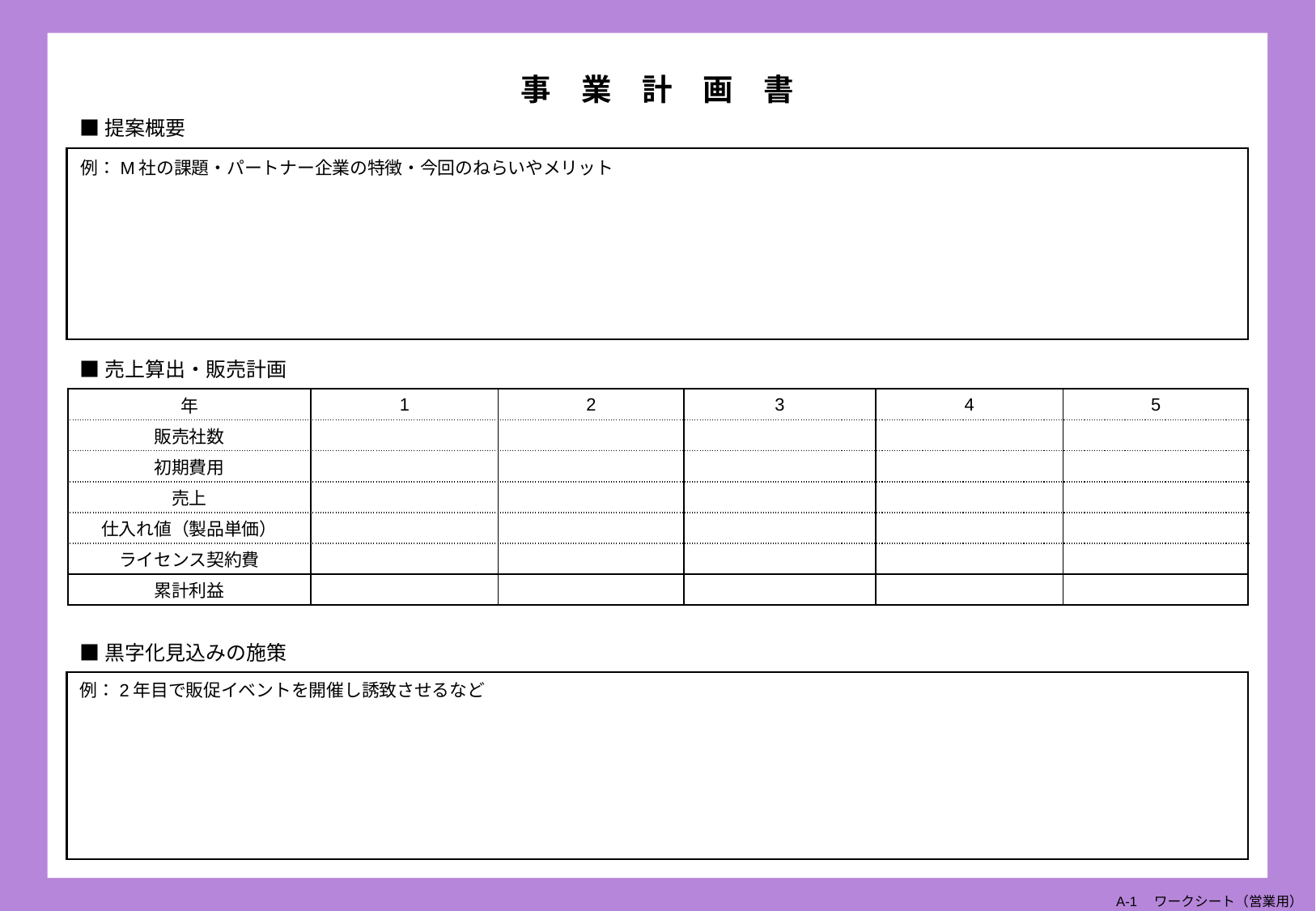

# 事　業　計　画　書
■提案概要

例：M社の課題・パートナー企業の特徴・今回のねらいやメリット
■売上算出・販売計画
| 年 | 1 | 2 | 3 | 4 | 5 |
| --- | --- | --- | --- | --- | --- |
| 販売社数 |  |  |  |  |  |
| 初期費用 |  |  |  |  |  |
| 売上 |  |  |  |  |  |
| 仕入れ値（製品単価） |  |  |  |  |  |
| ライセンス契約費 |  |  |  |  |  |
| 累計利益 |  |  |  |  |  |
■黒字化見込みの施策

例：2年目で販促イベントを開催し誘致させるなど